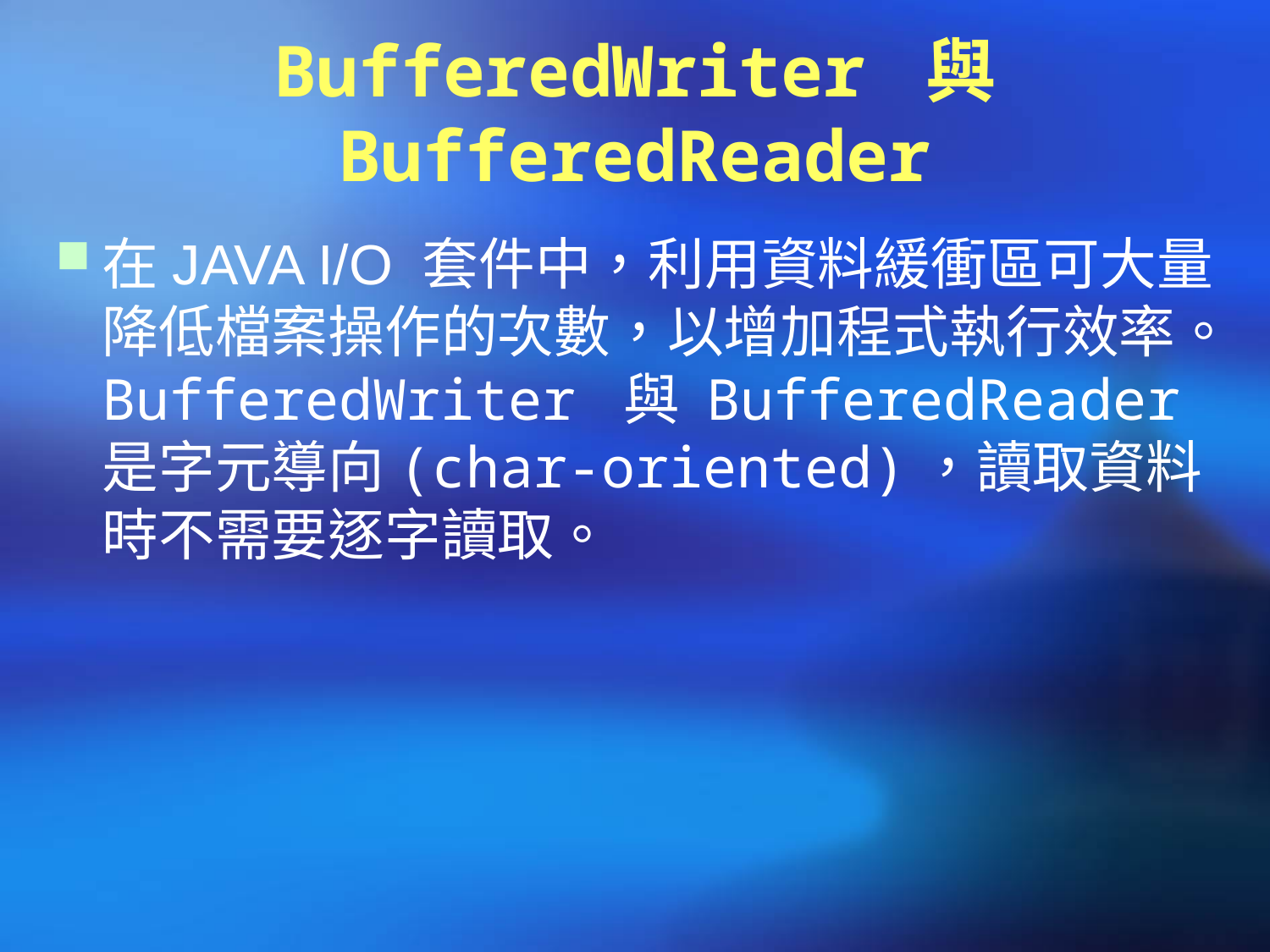

# BufferedWriter 與 BufferedReader
在JAVA I/O 套件中，利用資料緩衝區可大量降低檔案操作的次數，以增加程式執行效率。BufferedWriter 與 BufferedReader是字元導向(char-oriented)，讀取資料時不需要逐字讀取。